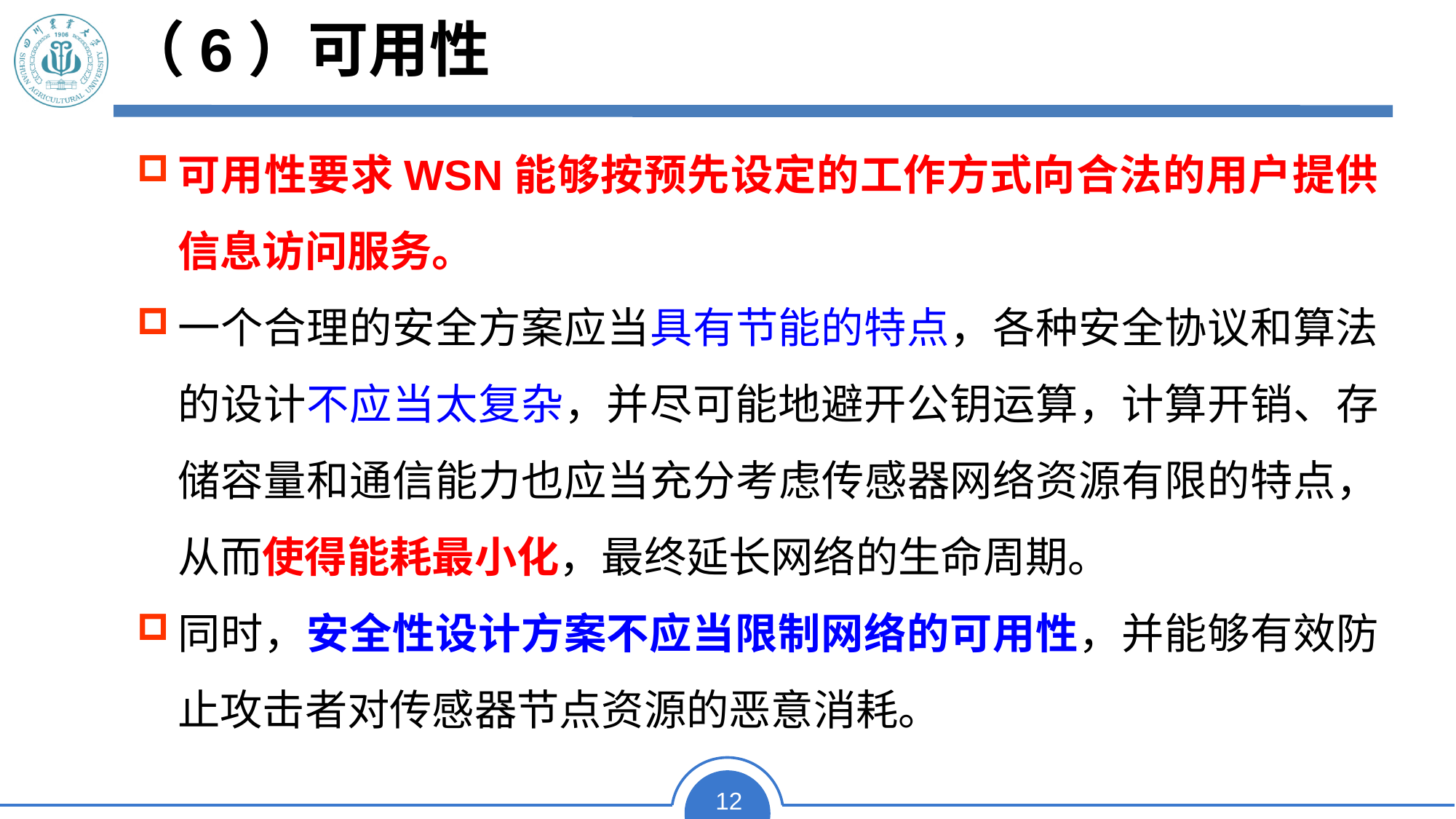

# （6）可用性
可用性要求WSN能够按预先设定的工作方式向合法的用户提供信息访问服务。
一个合理的安全方案应当具有节能的特点，各种安全协议和算法的设计不应当太复杂，并尽可能地避开公钥运算，计算开销、存储容量和通信能力也应当充分考虑传感器网络资源有限的特点，从而使得能耗最小化，最终延长网络的生命周期。
同时，安全性设计方案不应当限制网络的可用性，并能够有效防止攻击者对传感器节点资源的恶意消耗。